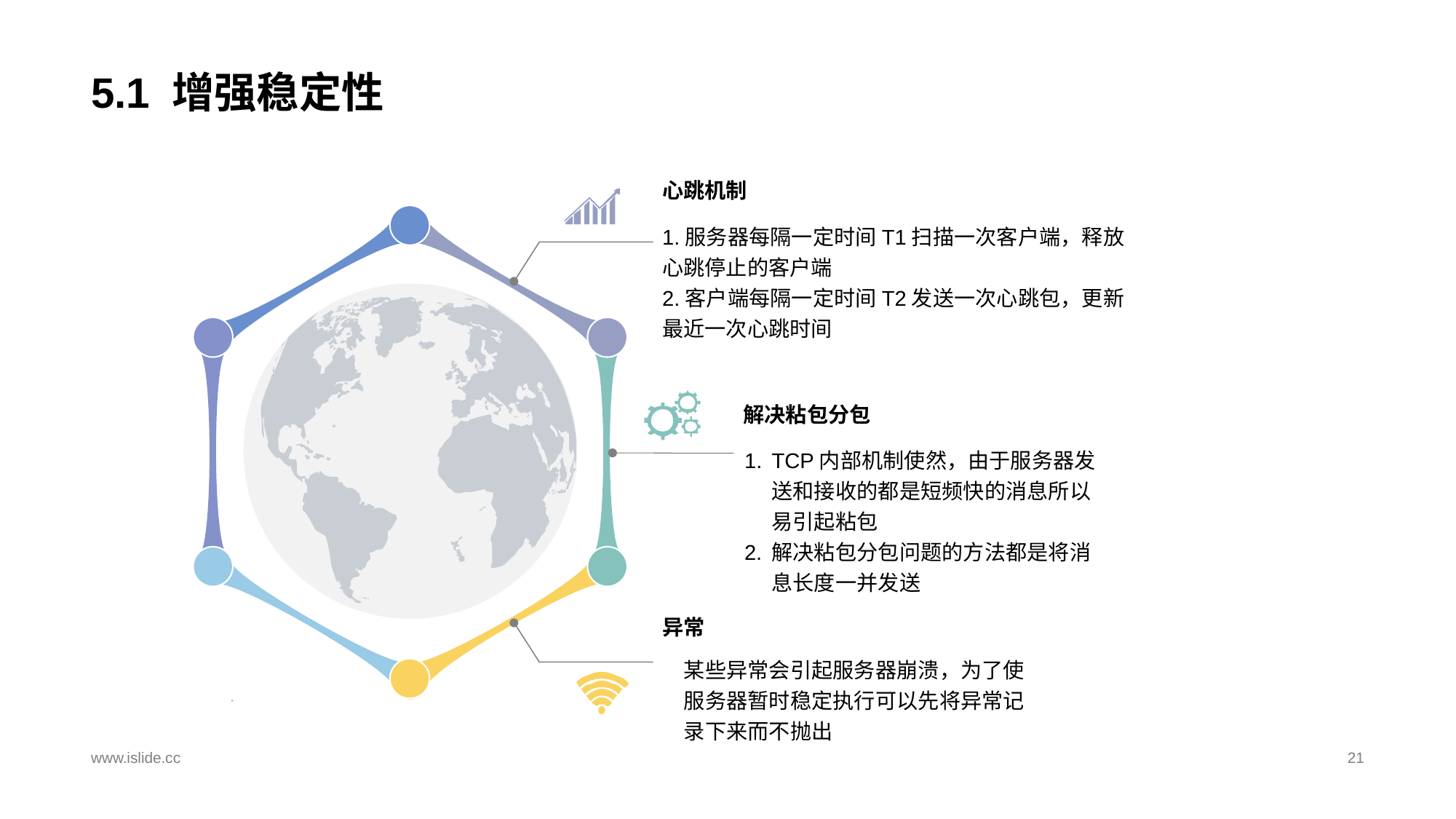

# 5.1 增强稳定性
心跳机制

1.服务器每隔一定时间T1扫描一次客户端，释放心跳停止的客户端
2.客户端每隔一定时间T2发送一次心跳包，更新最近一次心跳时间

解决粘包分包
TCP内部机制使然，由于服务器发送和接收的都是短频快的消息所以易引起粘包
解决粘包分包问题的方法都是将消息长度一并发送

异常

某些异常会引起服务器崩溃，为了使服务器暂时稳定执行可以先将异常记录下来而不抛出

www.islide.cc
21